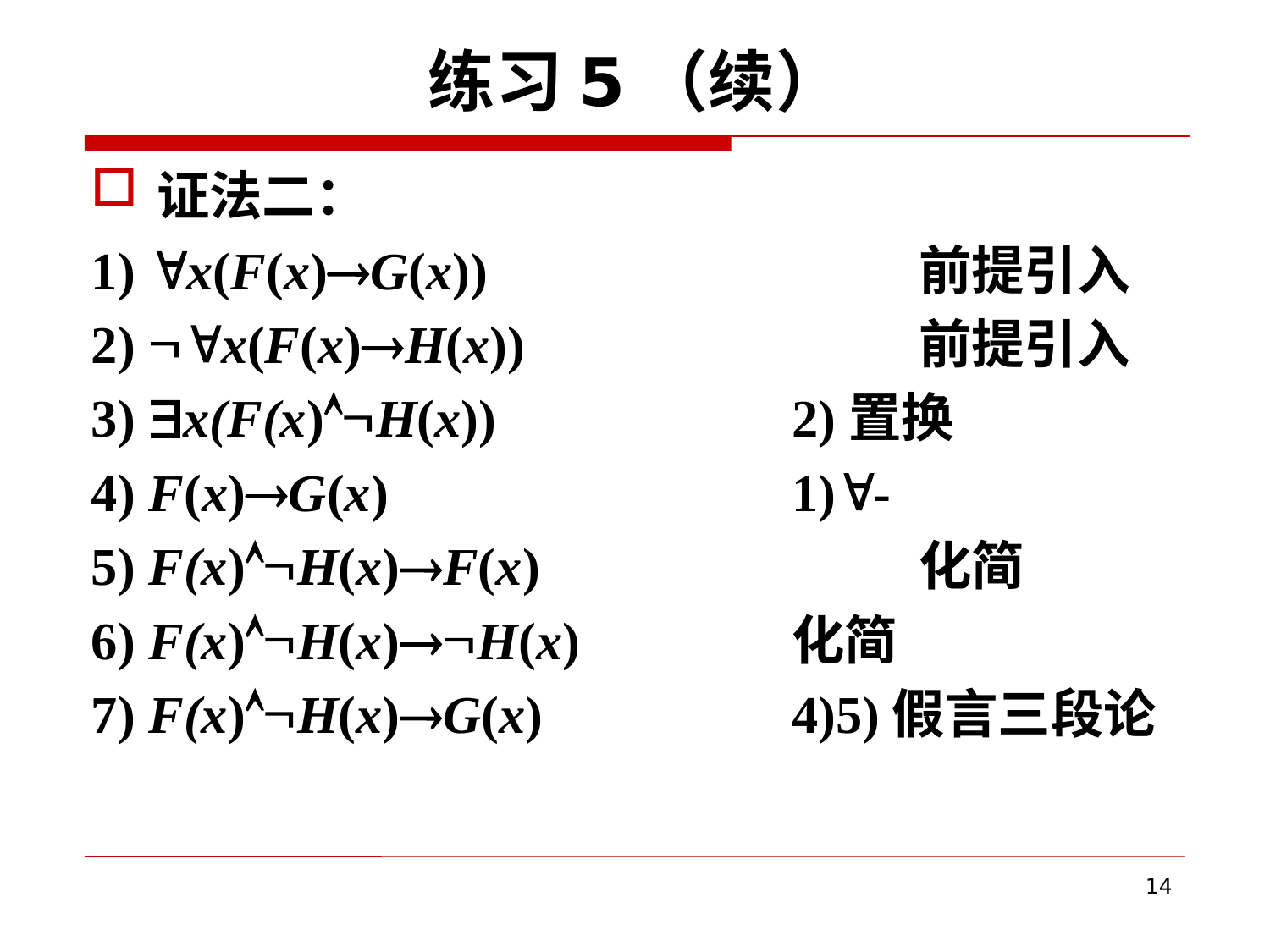

# 练习5（续）
证法二：
1) ∀x(F(x)→G(x))      			前提引入
2) ¬∀x(F(x)→H(x)) 			前提引入
3) ∃x(F(x)∧¬H(x)) 			2)置换
4) F(x)→G(x)				1)∀-
5) F(x)∧¬H(x)→F(x) 			化简
6) F(x)∧¬H(x)→¬H(x)		化简
7) F(x)∧¬H(x)→G(x)		4)5)假言三段论
14